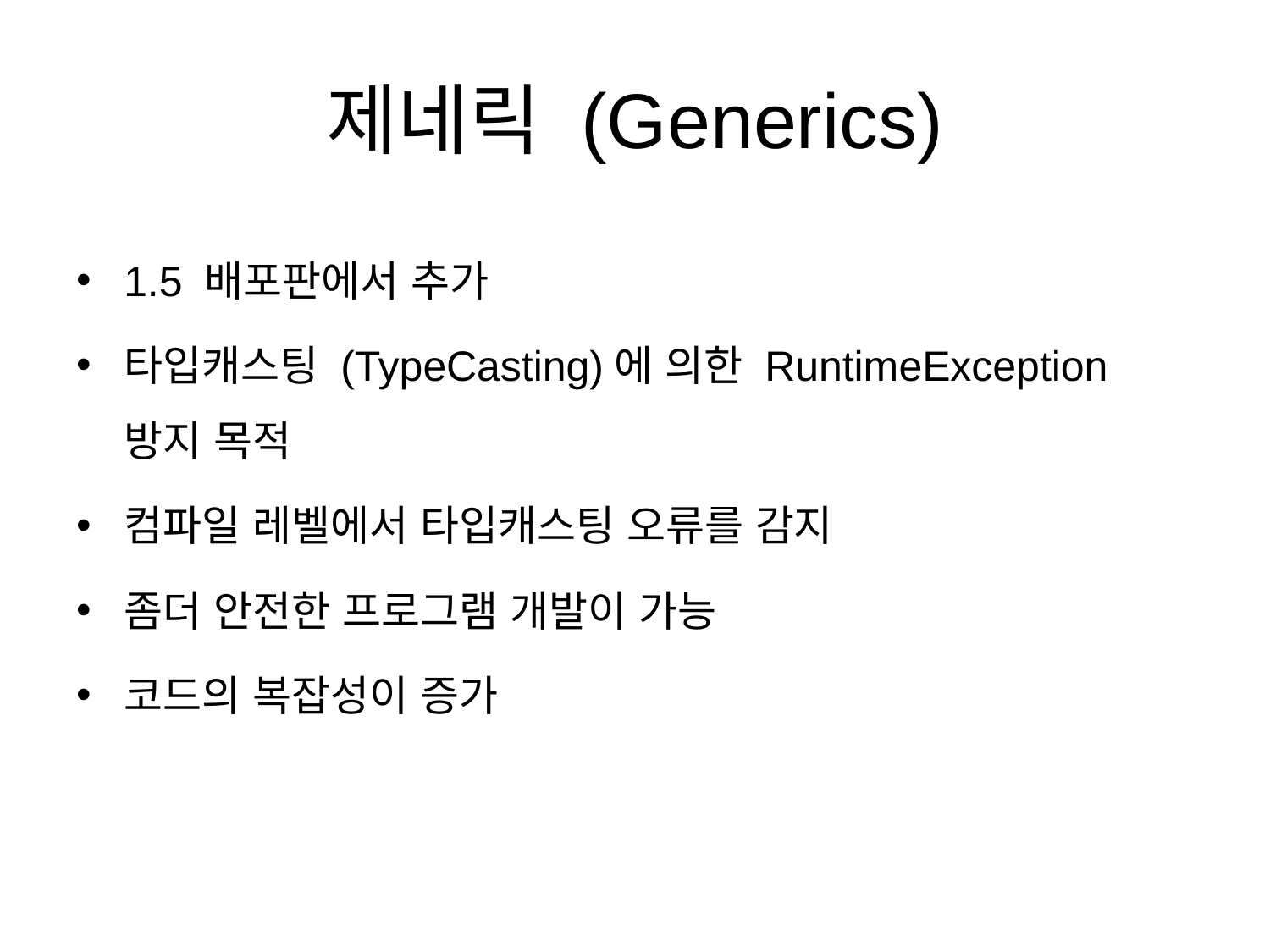

# 제네릭 (Generics)
1.5 배포판에서 추가
타입캐스팅 (TypeCasting)에 의한 RuntimeException 방지 목적
컴파일 레벨에서 타입캐스팅 오류를 감지
좀더 안전한 프로그램 개발이 가능
코드의 복잡성이 증가